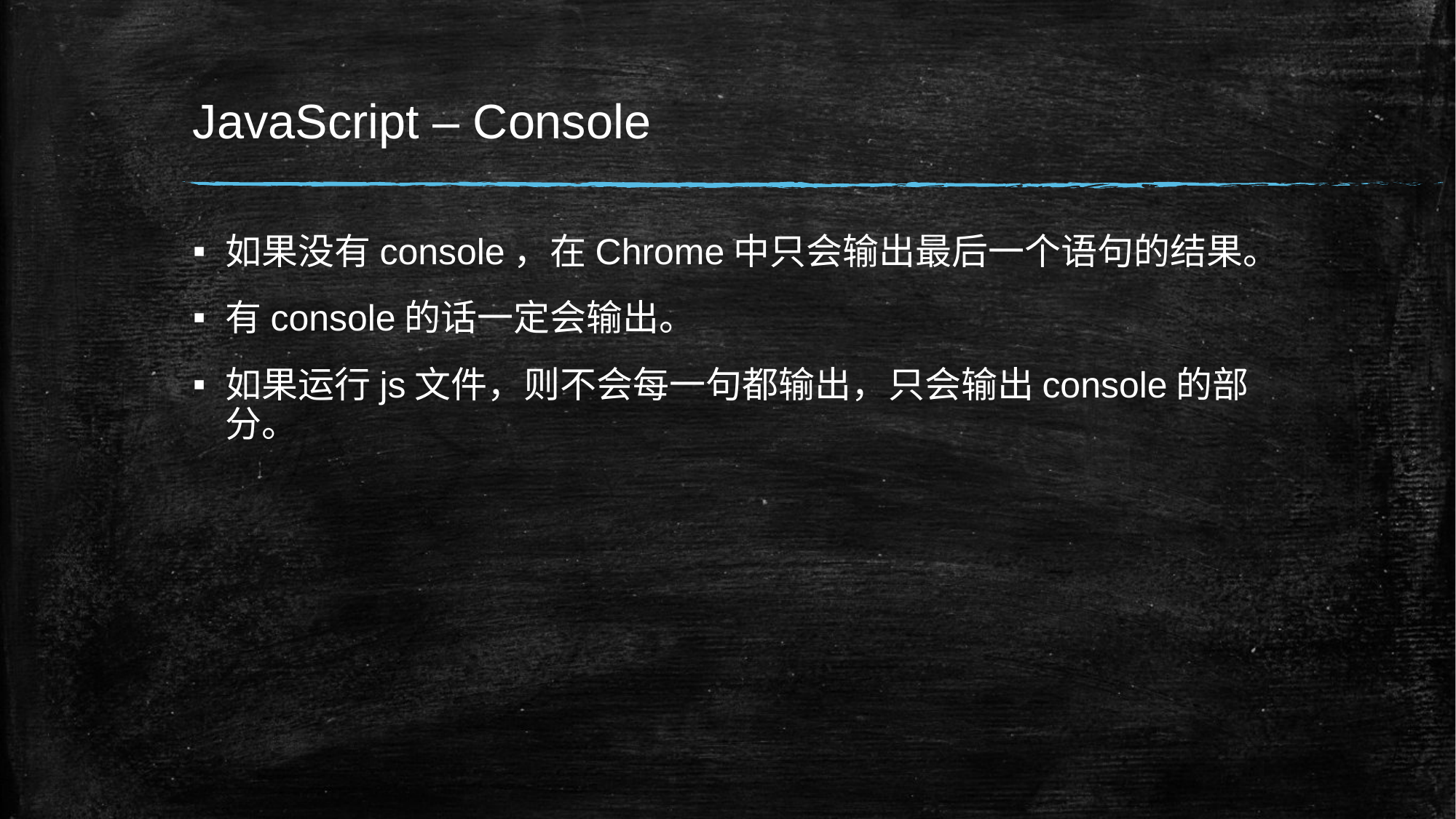

# JavaScript – Console
如果没有console，在Chrome中只会输出最后一个语句的结果。
有console的话一定会输出。
如果运行js文件，则不会每一句都输出，只会输出console的部分。